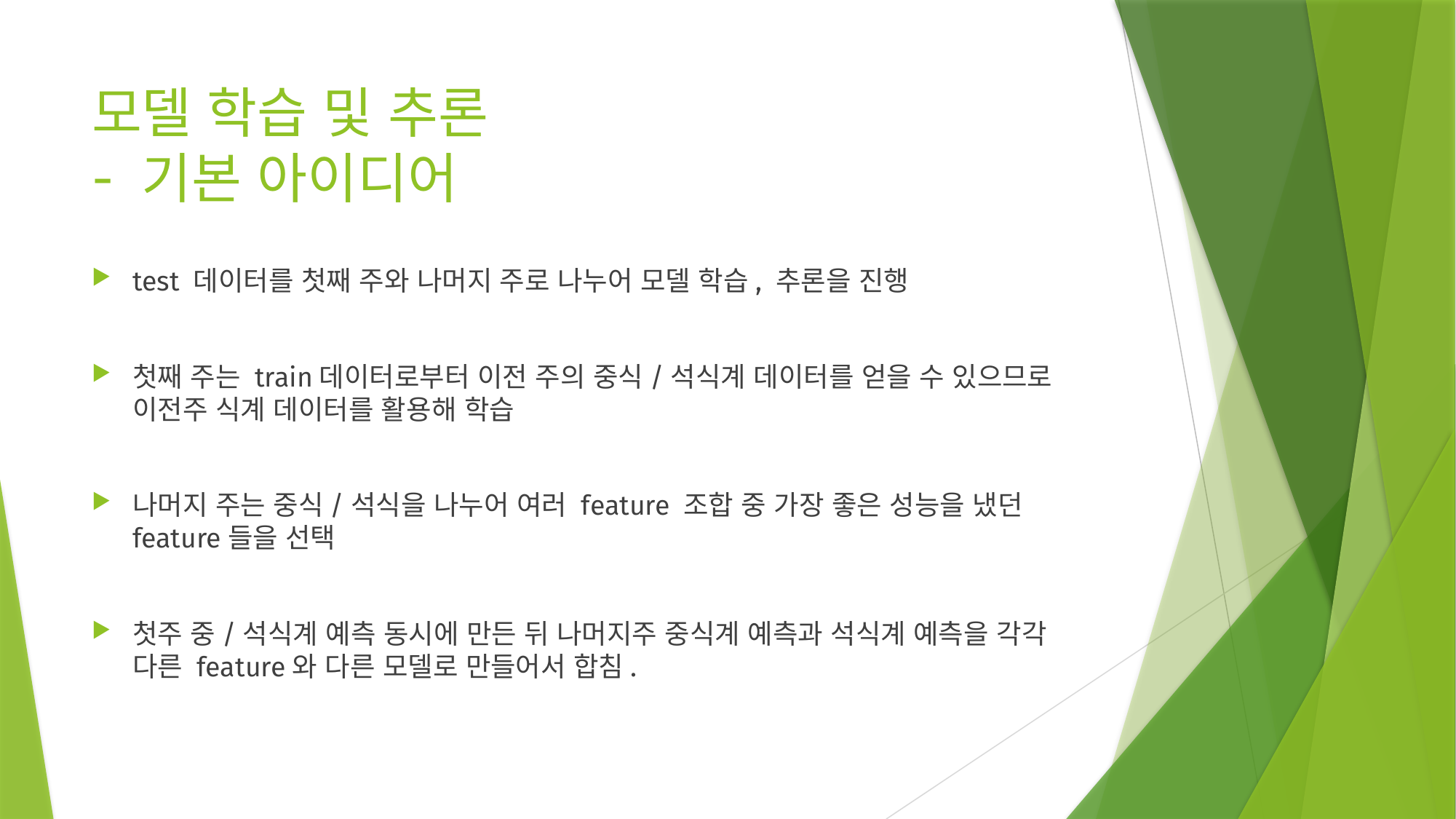

# 모델 학습 및 추론 - 기본 아이디어
test 데이터를 첫째 주와 나머지 주로 나누어 모델 학습, 추론을 진행

첫째 주는 train데이터로부터 이전 주의 중식/석식계 데이터를 얻을 수 있으므로 이전주 식계 데이터를 활용해 학습

나머지 주는 중식/석식을 나누어 여러 feature 조합 중 가장 좋은 성능을 냈던 feature들을 선택

첫주 중/석식계 예측 동시에 만든 뒤 나머지주 중식계 예측과 석식계 예측을 각각 다른 feature와 다른 모델로 만들어서 합침.